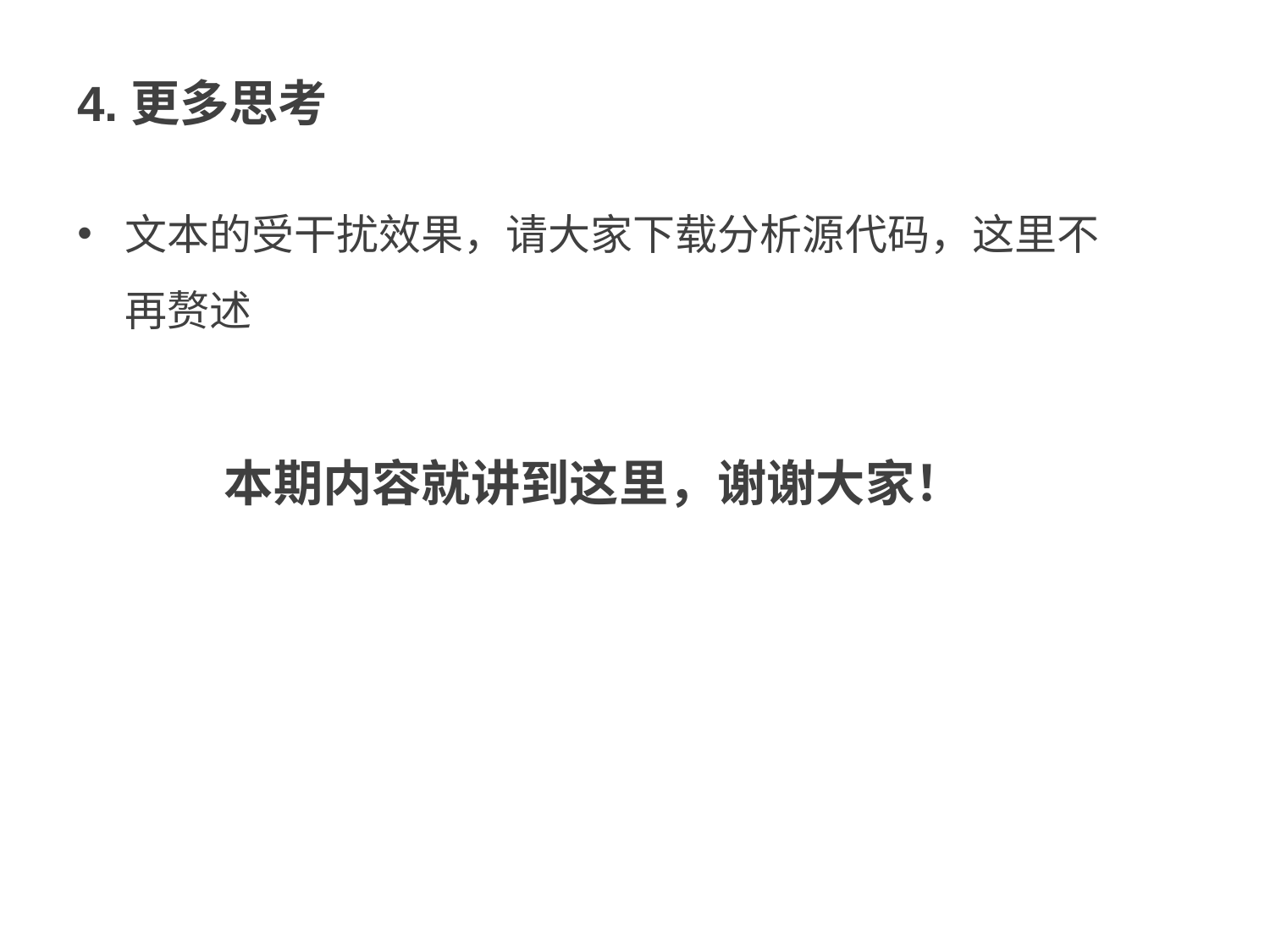

4.更多思考
文本的受干扰效果，请大家下载分析源代码，这里不再赘述
	本期内容就讲到这里，谢谢大家！